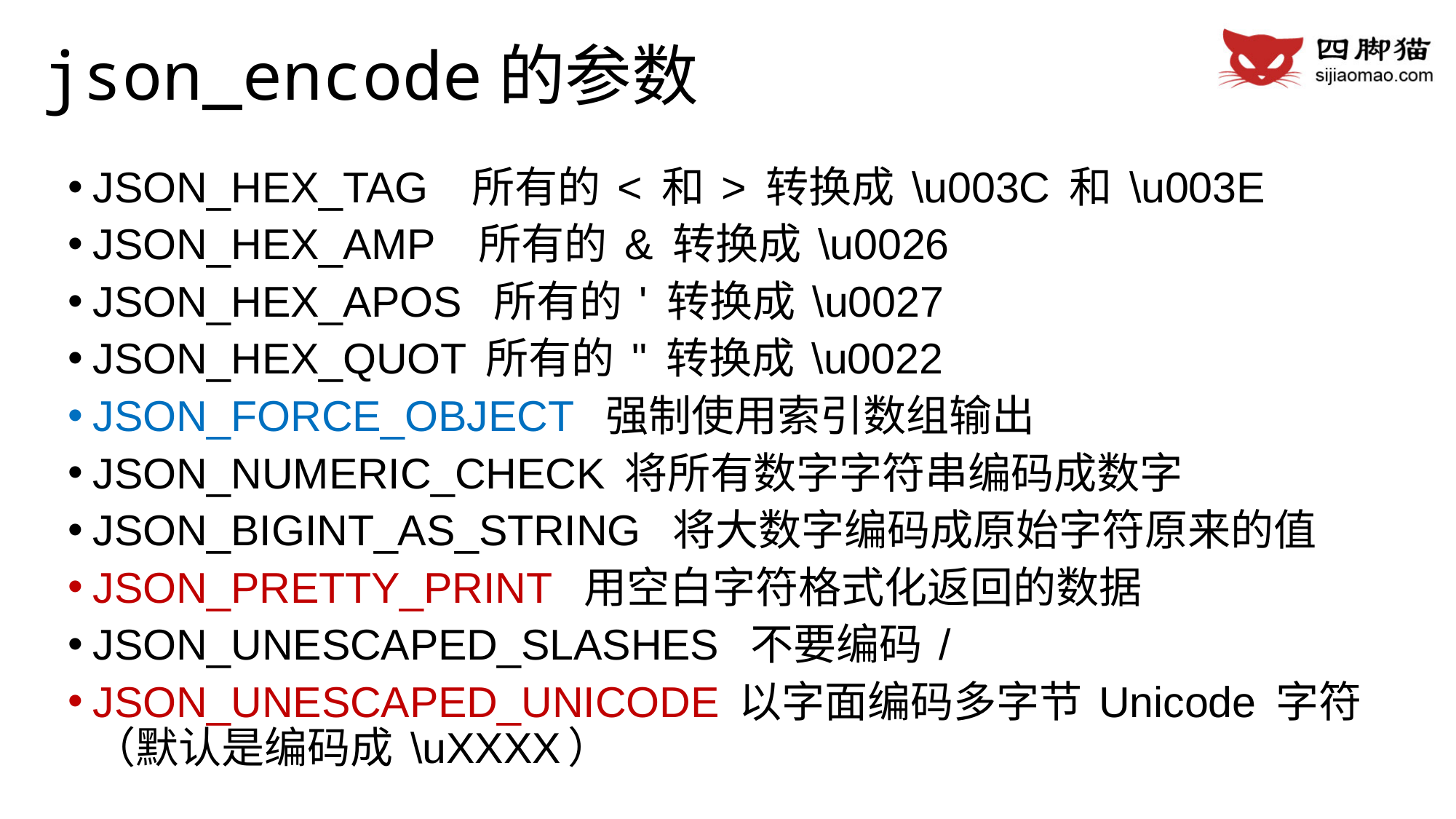

# json_encode的参数
JSON_HEX_TAG   所有的 < 和 > 转换成 \u003C 和 \u003E
JSON_HEX_AMP   所有的 & 转换成 \u0026
JSON_HEX_APOS  所有的 ' 转换成 \u0027
JSON_HEX_QUOT 所有的 " 转换成 \u0022
JSON_FORCE_OBJECT  强制使用索引数组输出
JSON_NUMERIC_CHECK 将所有数字字符串编码成数字
JSON_BIGINT_AS_STRING  将大数字编码成原始字符原来的值
JSON_PRETTY_PRINT  用空白字符格式化返回的数据
JSON_UNESCAPED_SLASHES  不要编码 /
JSON_UNESCAPED_UNICODE 以字面编码多字节 Unicode 字符（默认是编码成 \uXXXX）